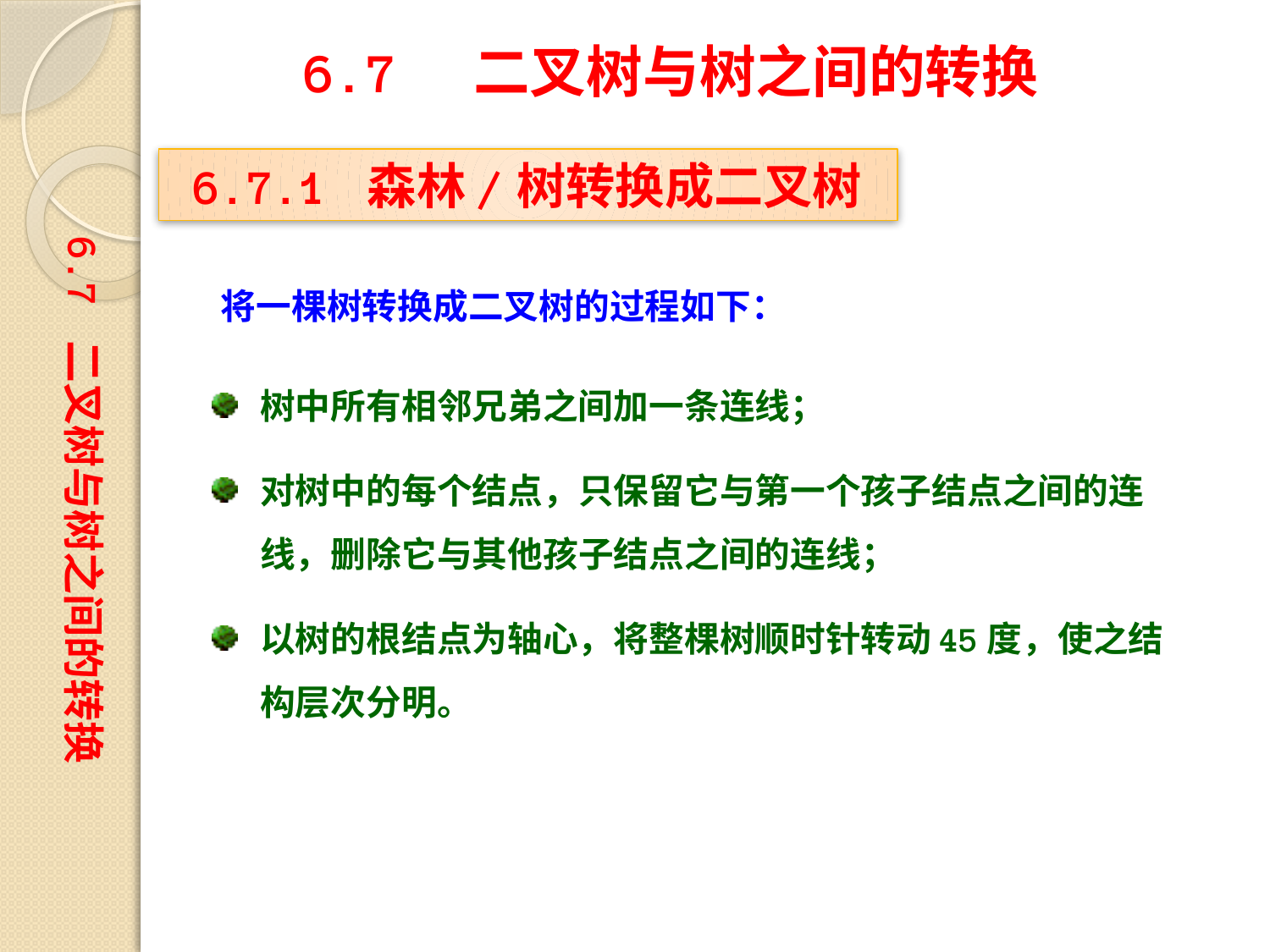

6.7  二叉树与树之间的转换
6.7.1 森林/树转换成二叉树
6.7 二叉树与树之间的转换
将一棵树转换成二叉树的过程如下：
树中所有相邻兄弟之间加一条连线；
对树中的每个结点，只保留它与第一个孩子结点之间的连线，删除它与其他孩子结点之间的连线；
以树的根结点为轴心，将整棵树顺时针转动45度，使之结构层次分明。